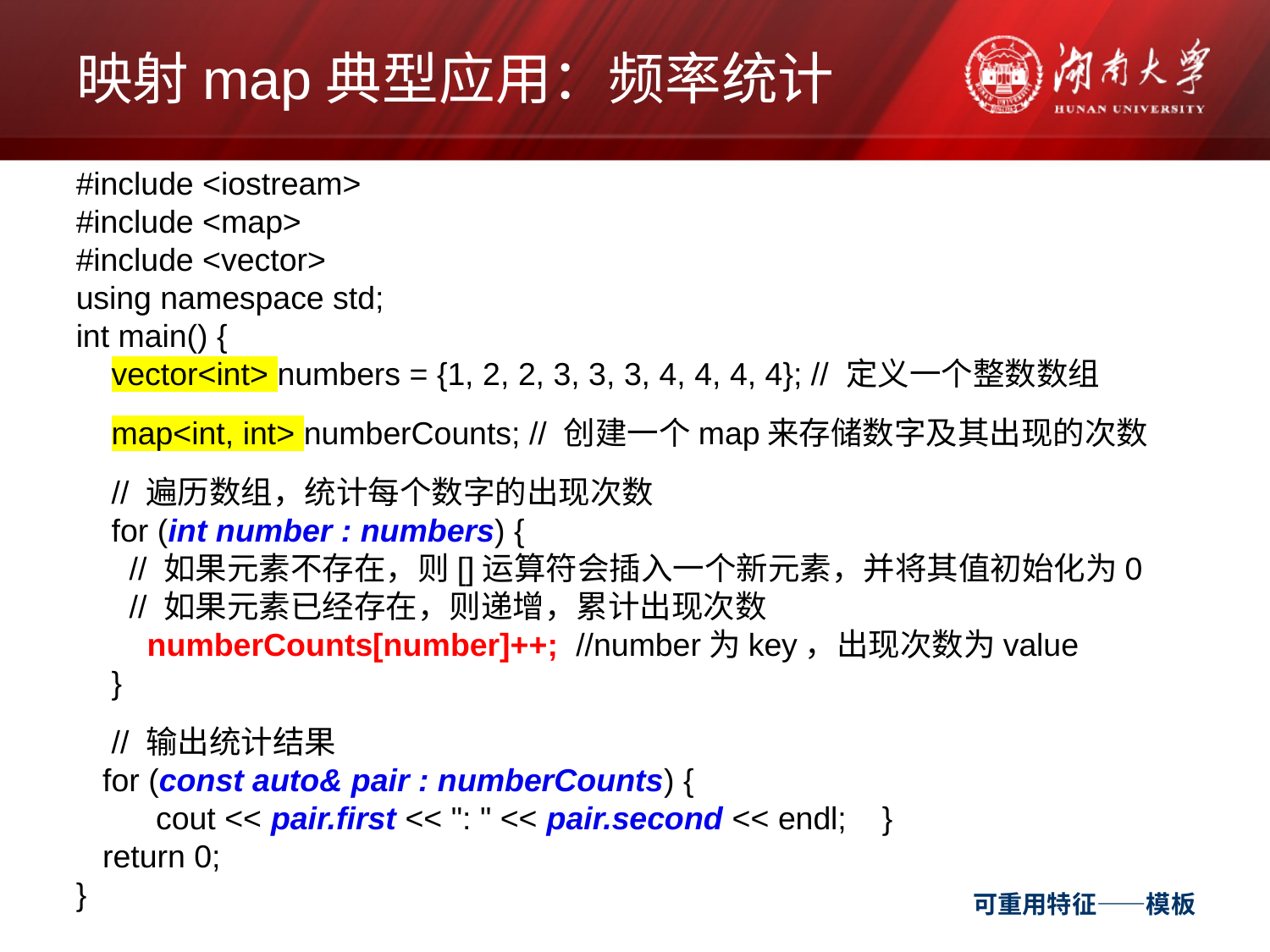

# 映射map典型应用：频率统计
#include <iostream>
#include <map>
#include <vector>
using namespace std;
int main() {
    vector<int> numbers = {1, 2, 2, 3, 3, 3, 4, 4, 4, 4}; // 定义一个整数数组

    map<int, int> numberCounts; // 创建一个map来存储数字及其出现的次数

    // 遍历数组，统计每个数字的出现次数
    for (int number : numbers) {
      // 如果元素不存在，则[]运算符会插入一个新元素，并将其值初始化为0
      // 如果元素已经存在，则递增，累计出现次数
        numberCounts[number]++;  //number为key，出现次数为value
    }

    // 输出统计结果
   for (const auto& pair : numberCounts) {
         cout << pair.first << ": " << pair.second << endl;    }
   return 0;
}